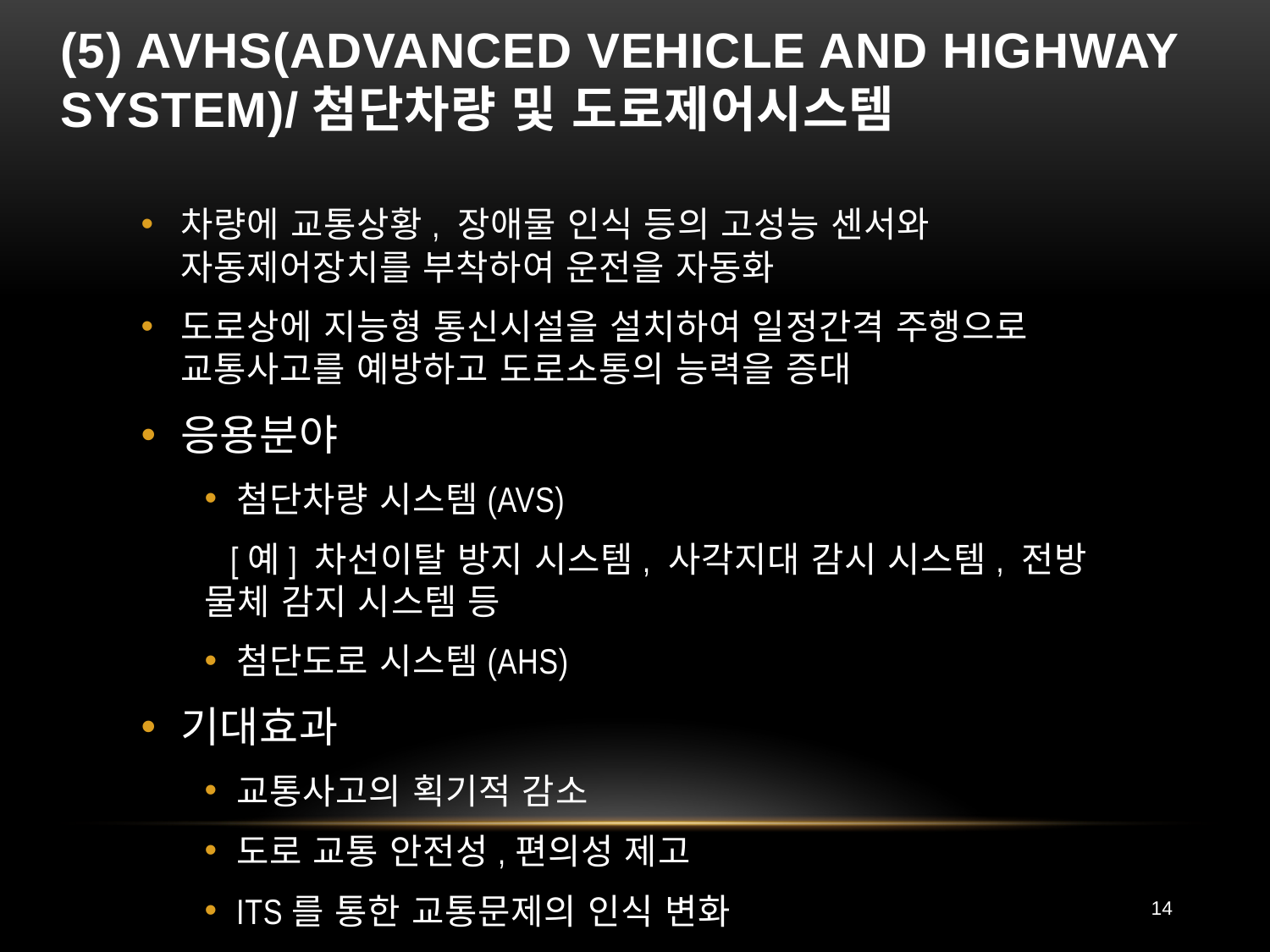

# (5) AVHS(Advanced Vehicle and Highway System)/첨단차량 및 도로제어시스템
차량에 교통상황, 장애물 인식 등의 고성능 센서와 자동제어장치를 부착하여 운전을 자동화
도로상에 지능형 통신시설을 설치하여 일정간격 주행으로 교통사고를 예방하고 도로소통의 능력을 증대
응용분야
첨단차량 시스템(AVS)
   [예] 차선이탈 방지 시스템, 사각지대 감시 시스템, 전방 물체 감지 시스템 등
첨단도로 시스템(AHS)
기대효과
교통사고의 획기적 감소
도로 교통 안전성,편의성 제고
ITS를 통한 교통문제의 인식 변화
14